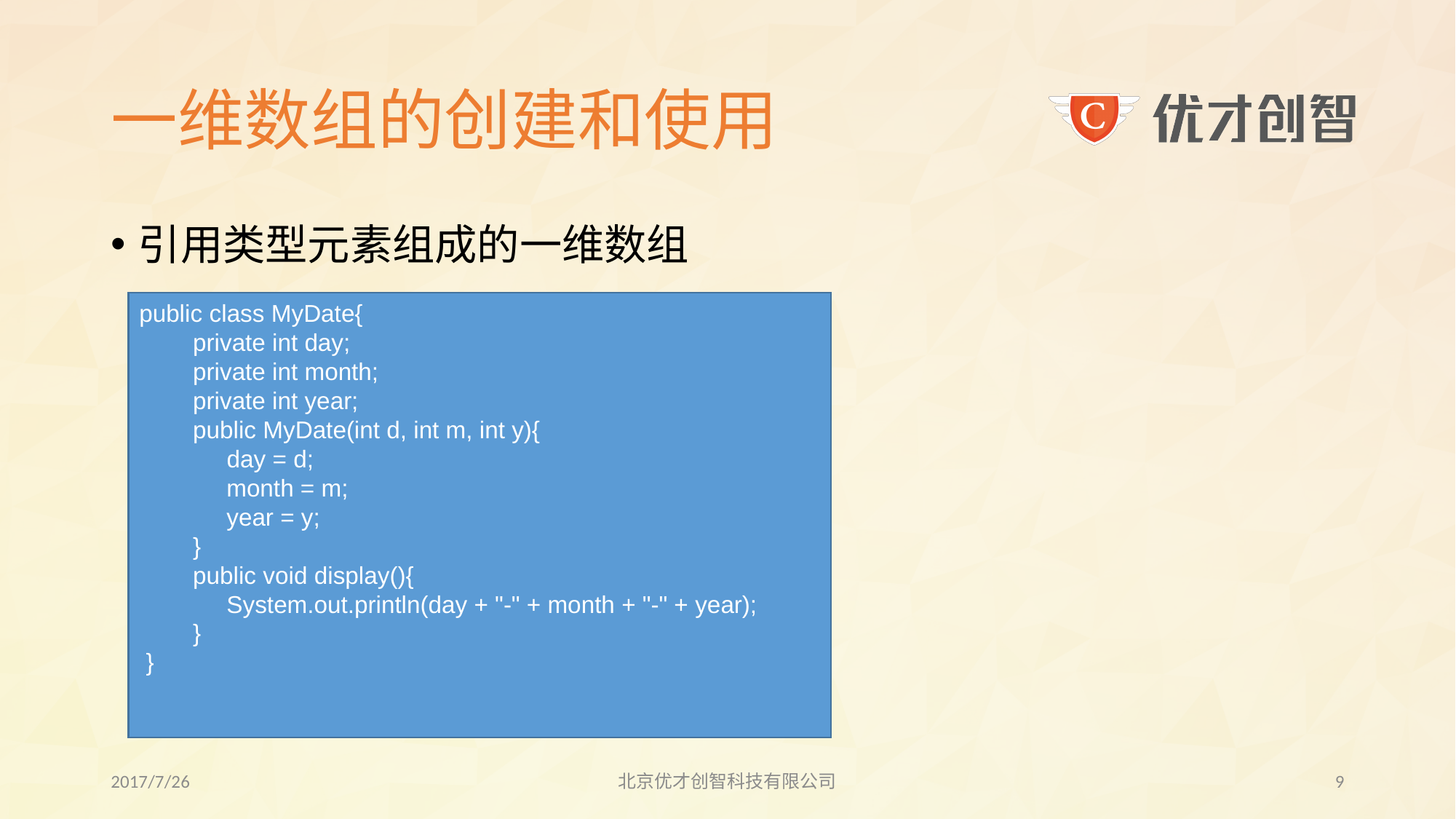

# 一维数组的创建和使用
引用类型元素组成的一维数组
public class MyDate{
        private int day;
        private int month;
        private int year;
        public MyDate(int d, int m, int y){
             day = d;
             month = m;
             year = y;
        }
        public void display(){
             System.out.println(day + "-" + month + "-" + year);
        }
 }
2017/7/26
北京优才创智科技有限公司
9